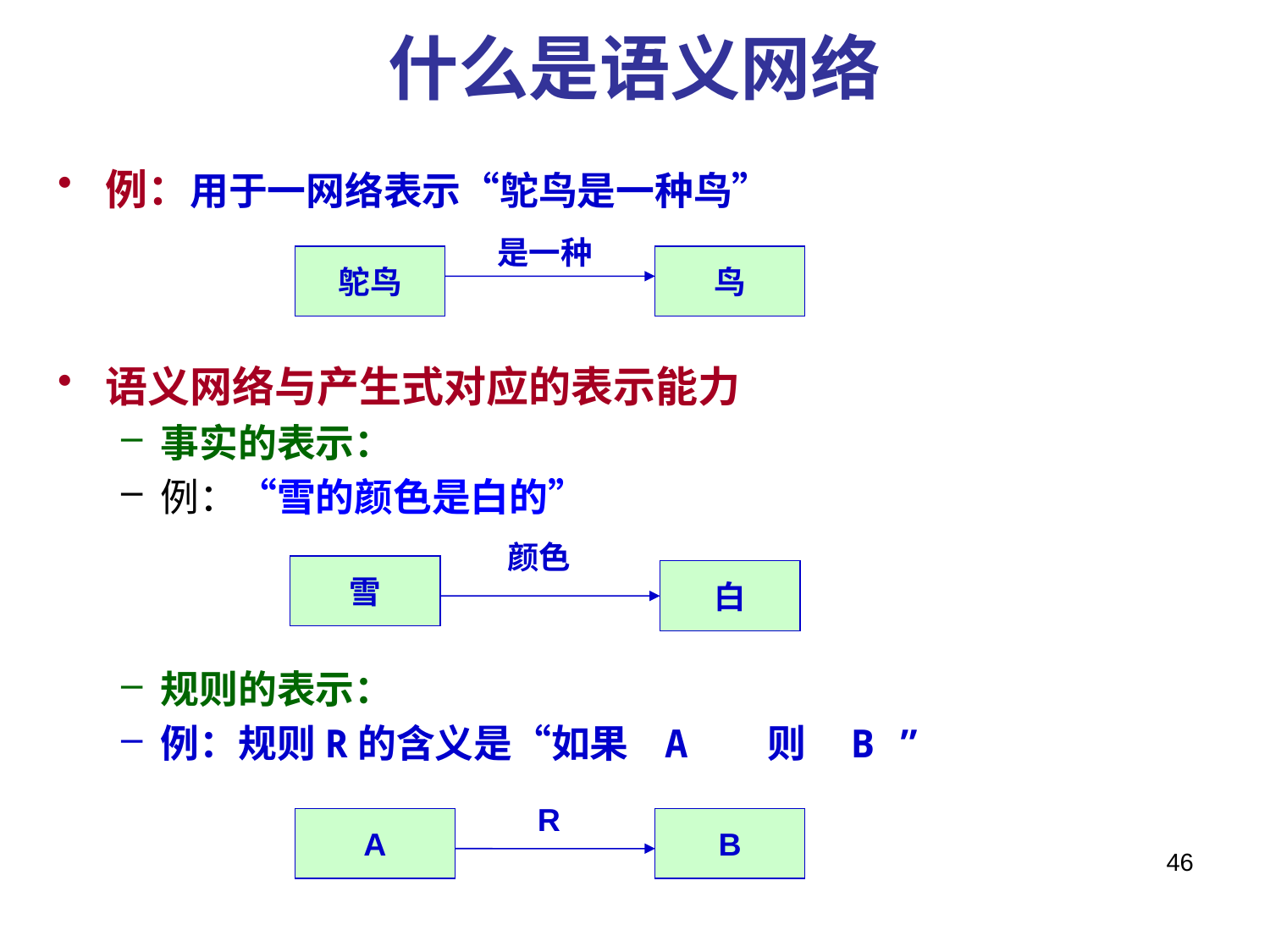

# 什么是语义网络
例：用于一网络表示“鸵鸟是一种鸟”

语义网络与产生式对应的表示能力
事实的表示：
例：“雪的颜色是白的”

规则的表示：
例：规则R的含义是“如果   A   则    B ”

是一种
鸵鸟
鸟

颜色
雪
白

R
A
B
46